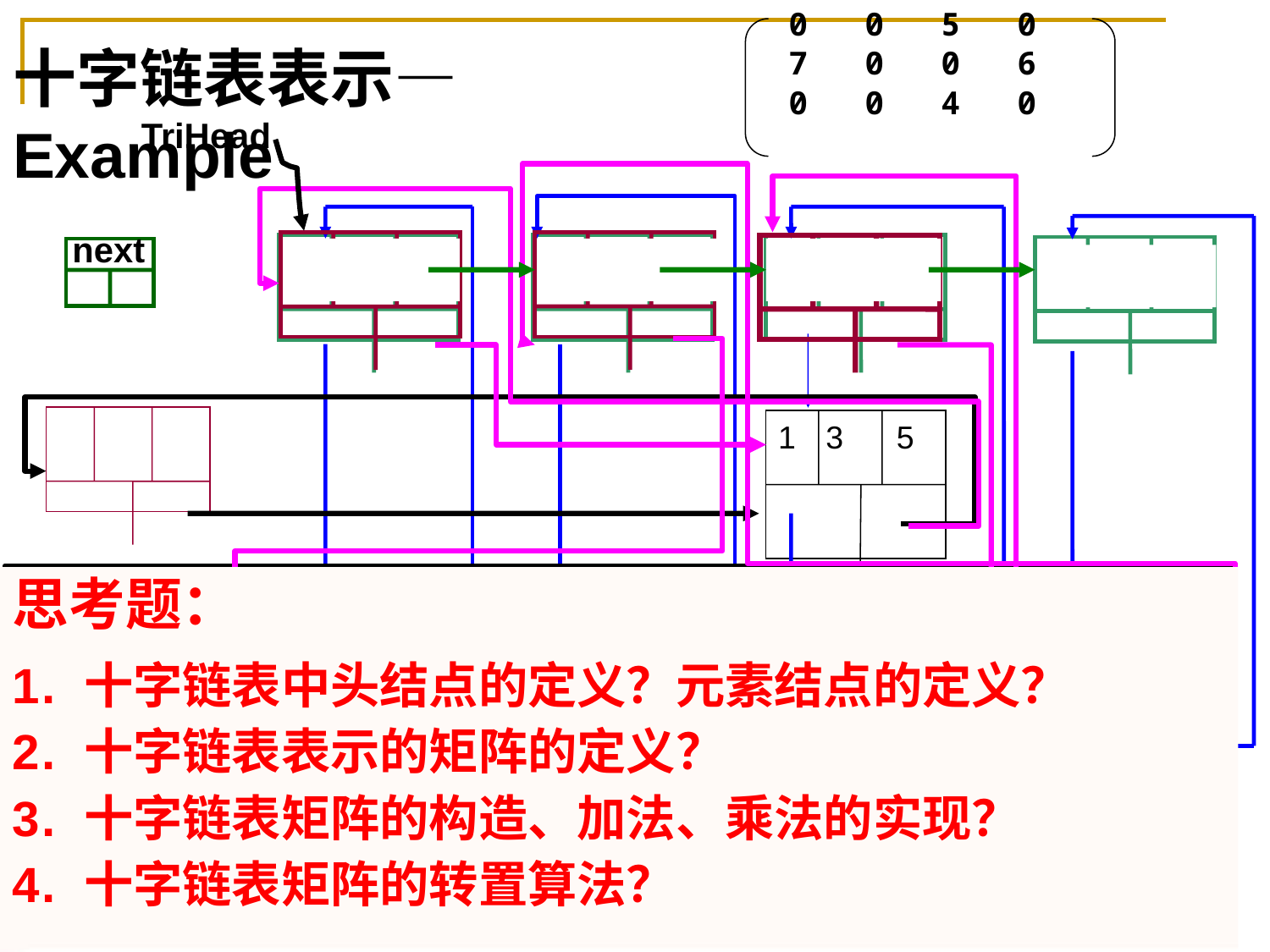

0   0   5   0
7   0   0   6
0   0   4   0

# 十字链表表示—Example
TriHead

next

3      5

思考题：
十字链表中头结点的定义？元素结点的定义？
十字链表表示的矩阵的定义？
十字链表矩阵的构造、加法、乘法的实现？
十字链表矩阵的转置算法？
4     6

2     1   7

3     4